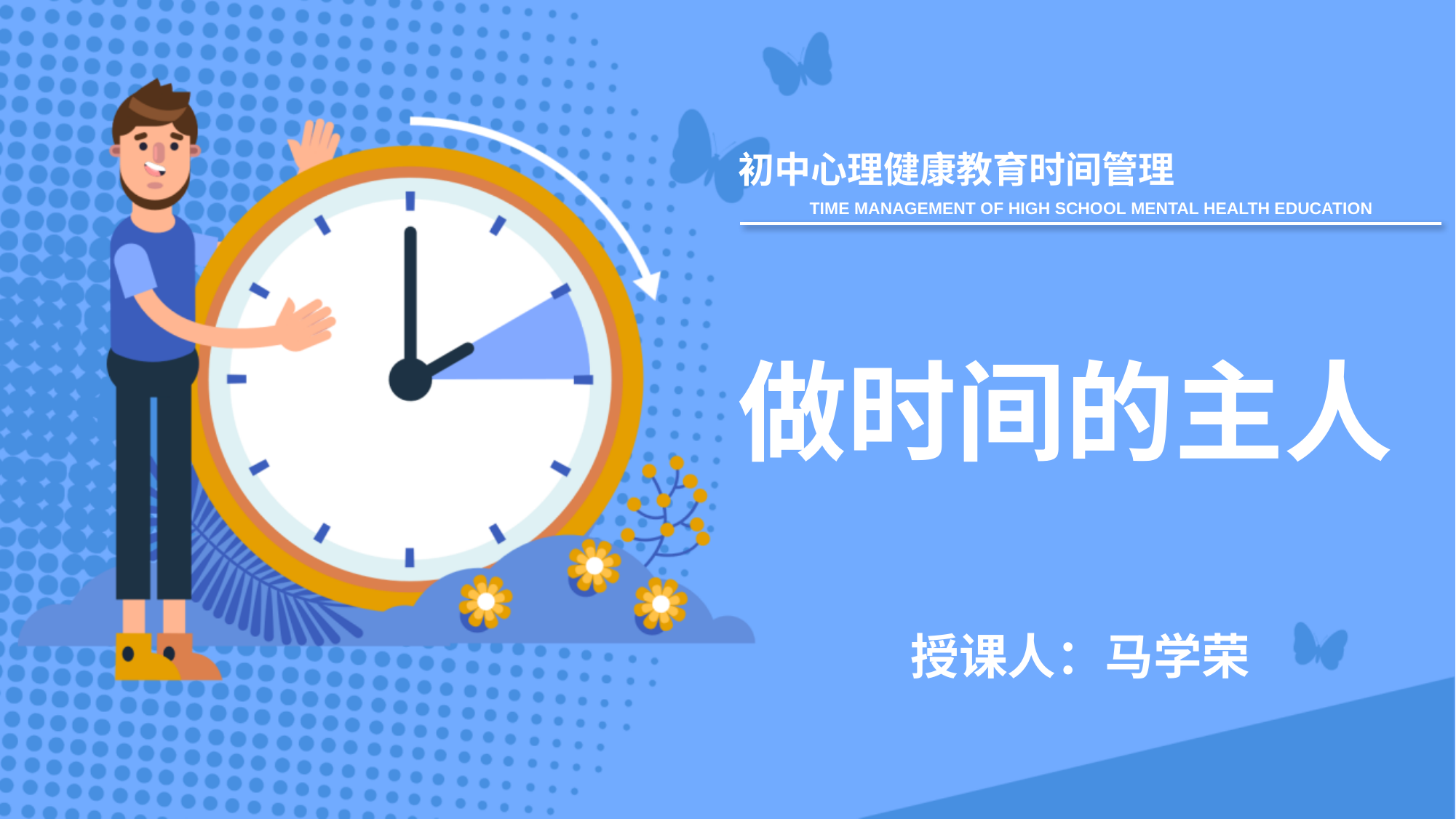

初中心理健康教育时间管理
TIME MANAGEMENT OF HIGH SCHOOL MENTAL HEALTH EDUCATION
做时间的主人
授课人：马学荣